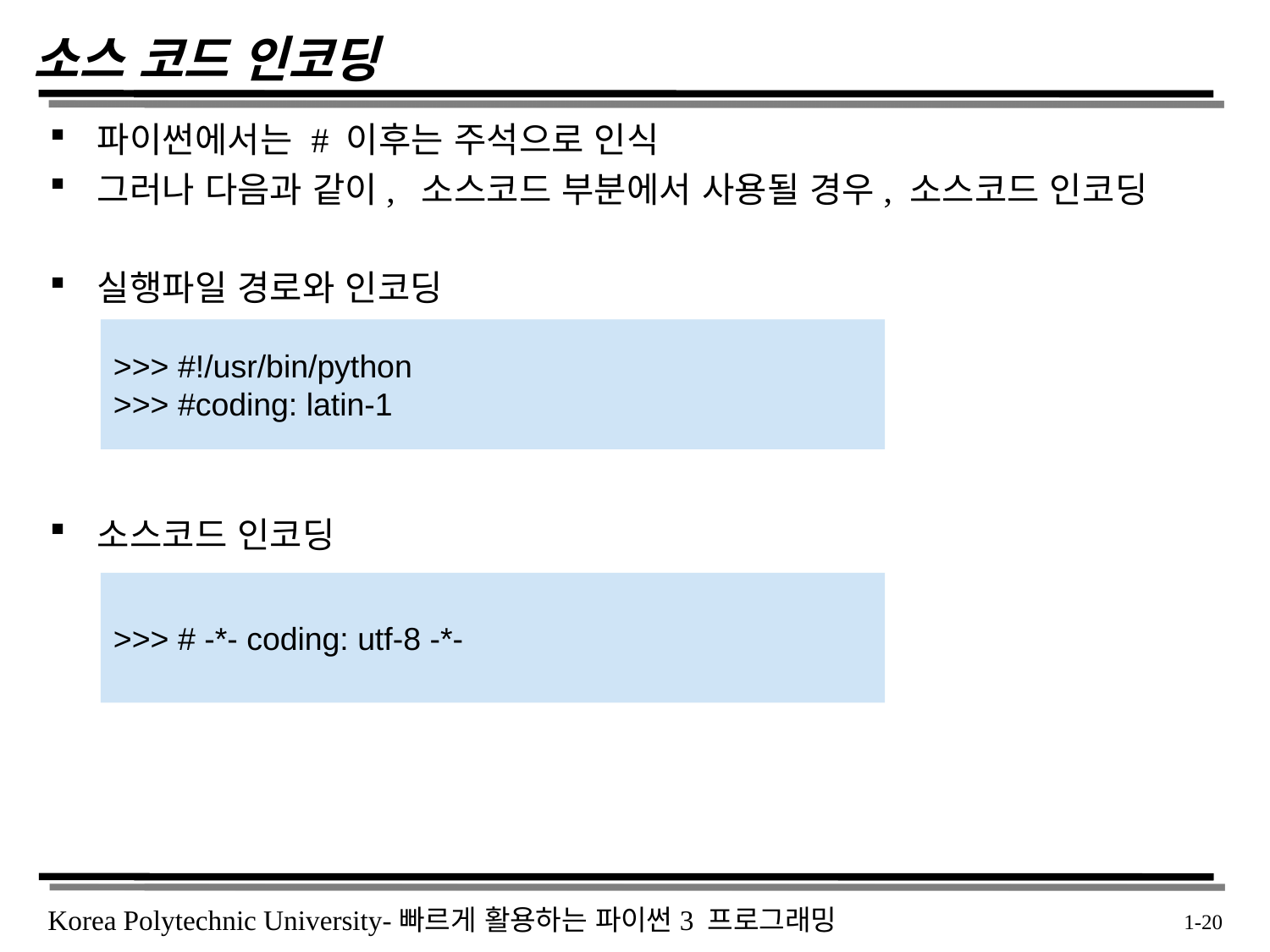

# 소스 코드 인코딩
파이썬에서는 # 이후는 주석으로 인식
그러나 다음과 같이,  소스코드 부분에서 사용될 경우, 소스코드 인코딩

실행파일 경로와 인코딩

소스코드 인코딩
>>> #!/usr/bin/python
>>> #coding: latin-1
>>> # -*- coding: utf-8 -*-
 1-20